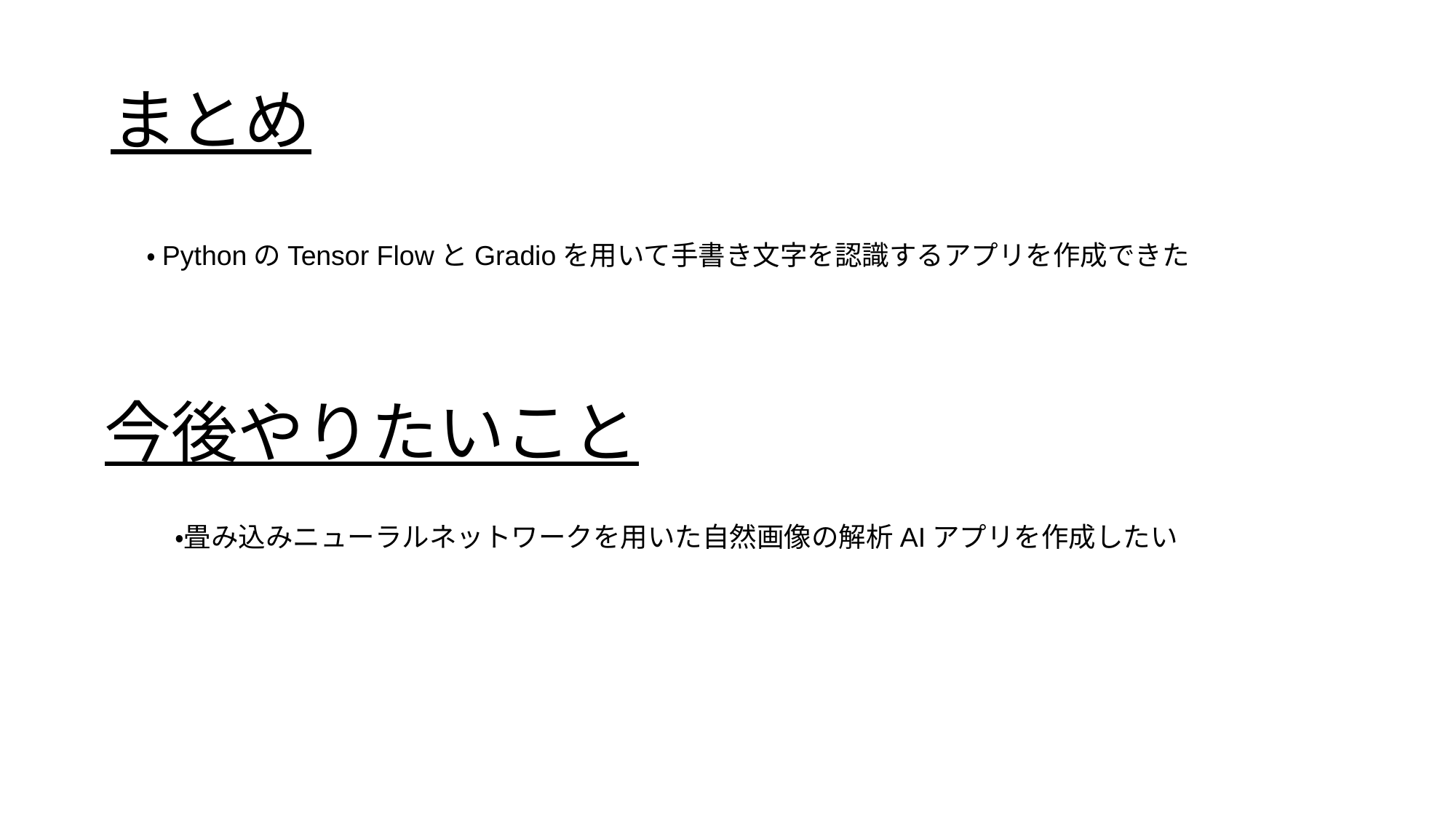

# まとめ
・PythonのTensor FlowとGradioを用いて手書き文字を認識するアプリを作成できた
今後やりたいこと
・畳み込みニューラルネットワークを用いた自然画像の解析AIアプリを作成したい